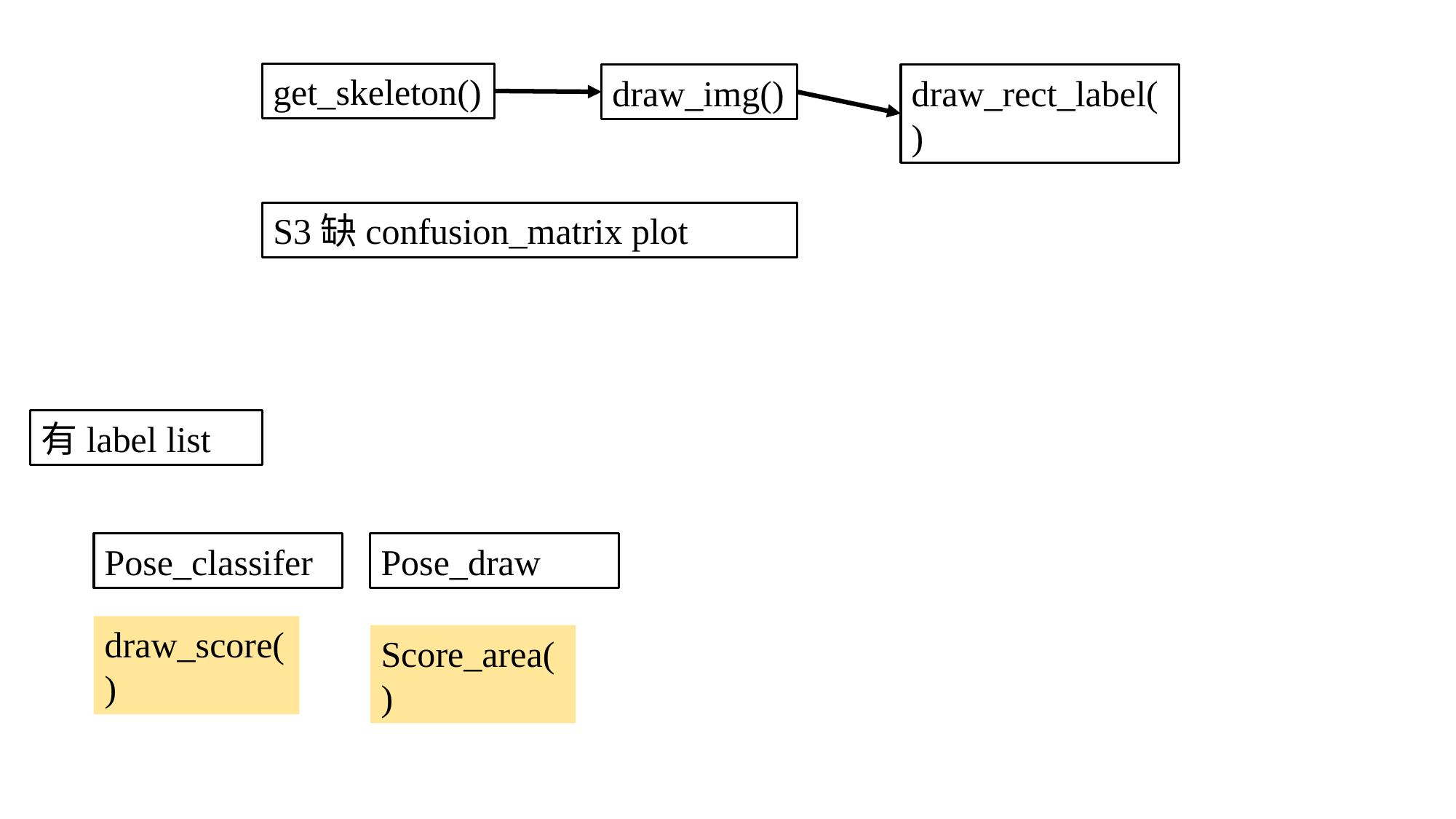

get_skeleton()
draw_img()
draw_rect_label()
S3缺confusion_matrix plot
有label list
Pose_draw
Pose_classifer
draw_score()
Score_area()